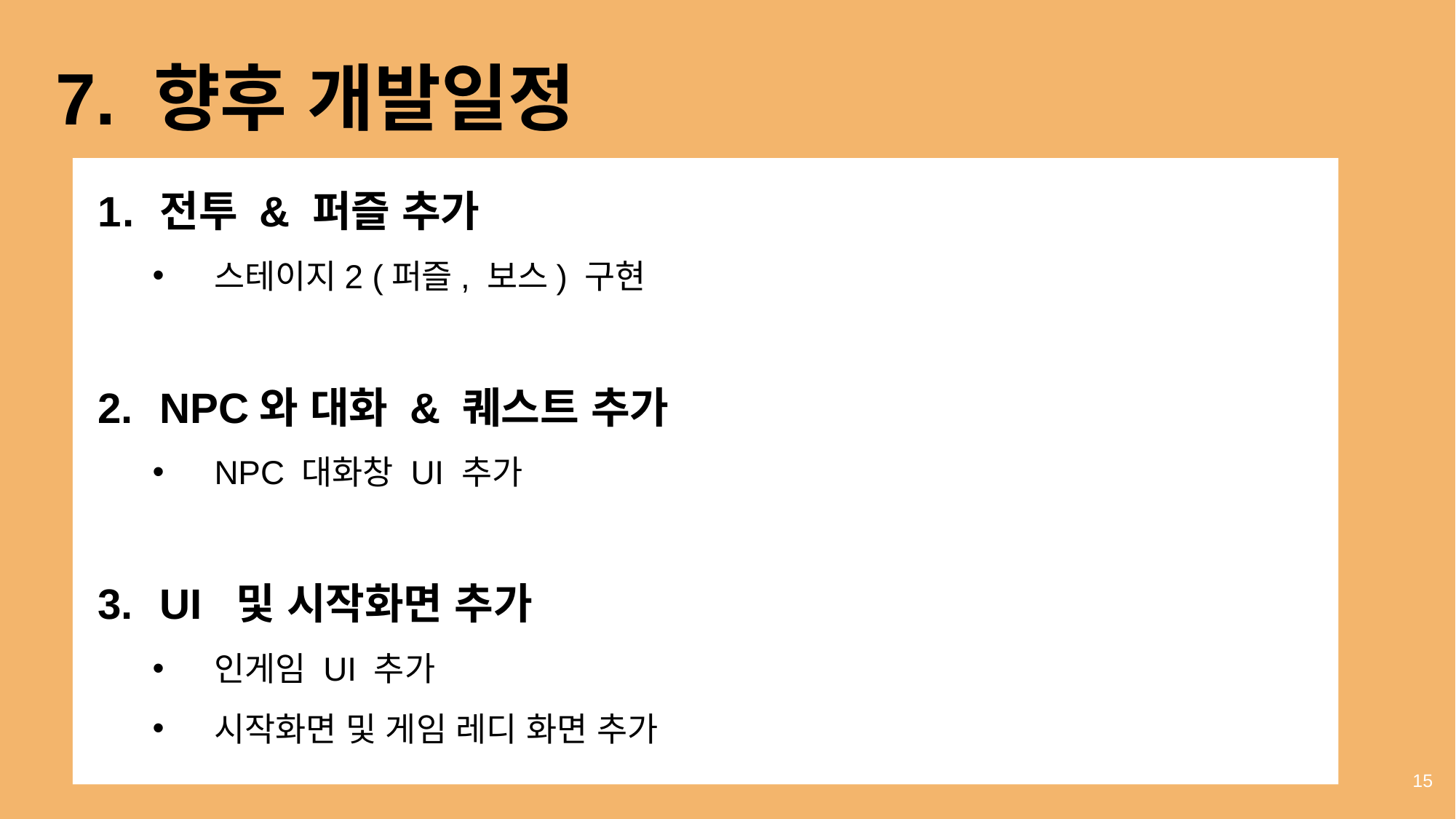

7. 향후 개발일정
전투 & 퍼즐 추가
스테이지2 (퍼즐, 보스) 구현

NPC와 대화 & 퀘스트 추가
NPC 대화창 UI 추가

UI  및 시작화면 추가
인게임 UI 추가
시작화면 및 게임 레디 화면 추가

15